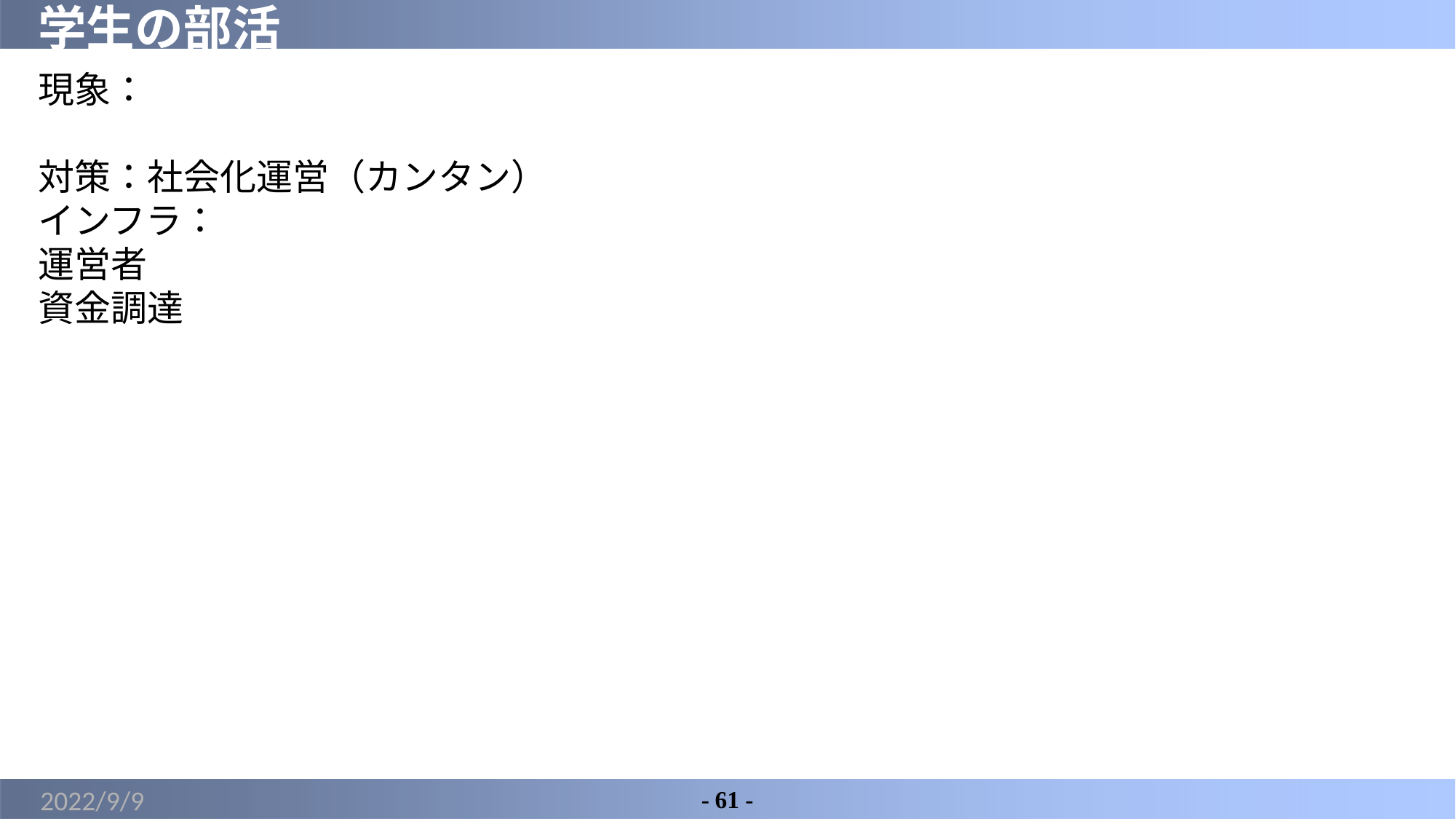

# 学生の部活
現象：

対策：社会化運営（カンタン）
インフラ：
運営者
資金調達

2022/9/9
- 61 -